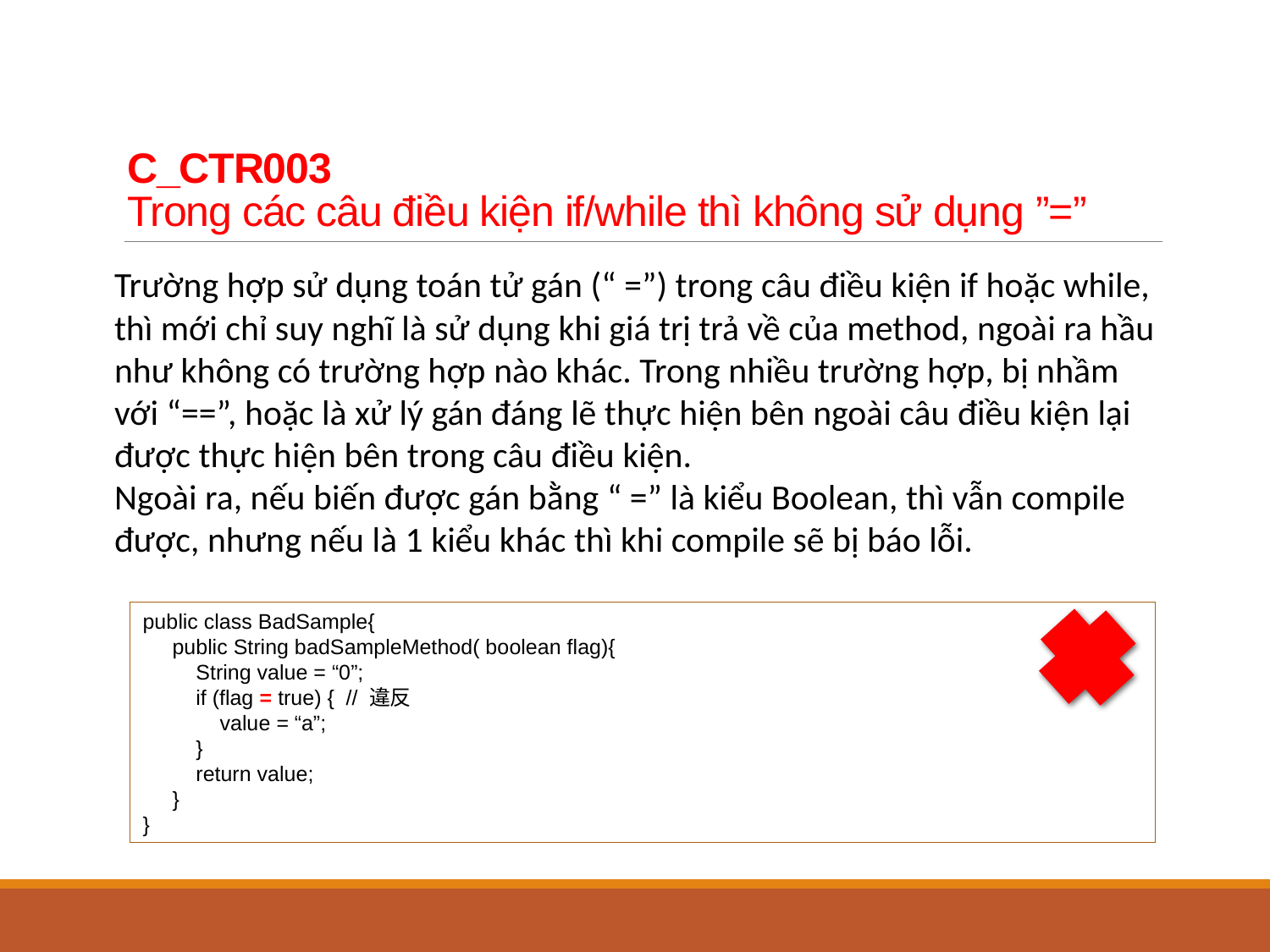

# C_CTR003 Trong các câu điều kiện if/while thì không sử dụng ”=”
Trường hợp sử dụng toán tử gán (“ =”) trong câu điều kiện if hoặc while, thì mới chỉ suy nghĩ là sử dụng khi giá trị trả về của method, ngoài ra hầu như không có trường hợp nào khác. Trong nhiều trường hợp, bị nhầm với “==”, hoặc là xử lý gán đáng lẽ thực hiện bên ngoài câu điều kiện lại được thực hiện bên trong câu điều kiện.
Ngoài ra, nếu biến được gán bằng “ =” là kiểu Boolean, thì vẫn compile được, nhưng nếu là 1 kiểu khác thì khi compile sẽ bị báo lỗi.
public class BadSample{
     public String badSampleMethod( boolean flag){
         String value = “0”;
         if (flag = true) {  // 違反
             value = “a”;
         }
         return value;
     }
}